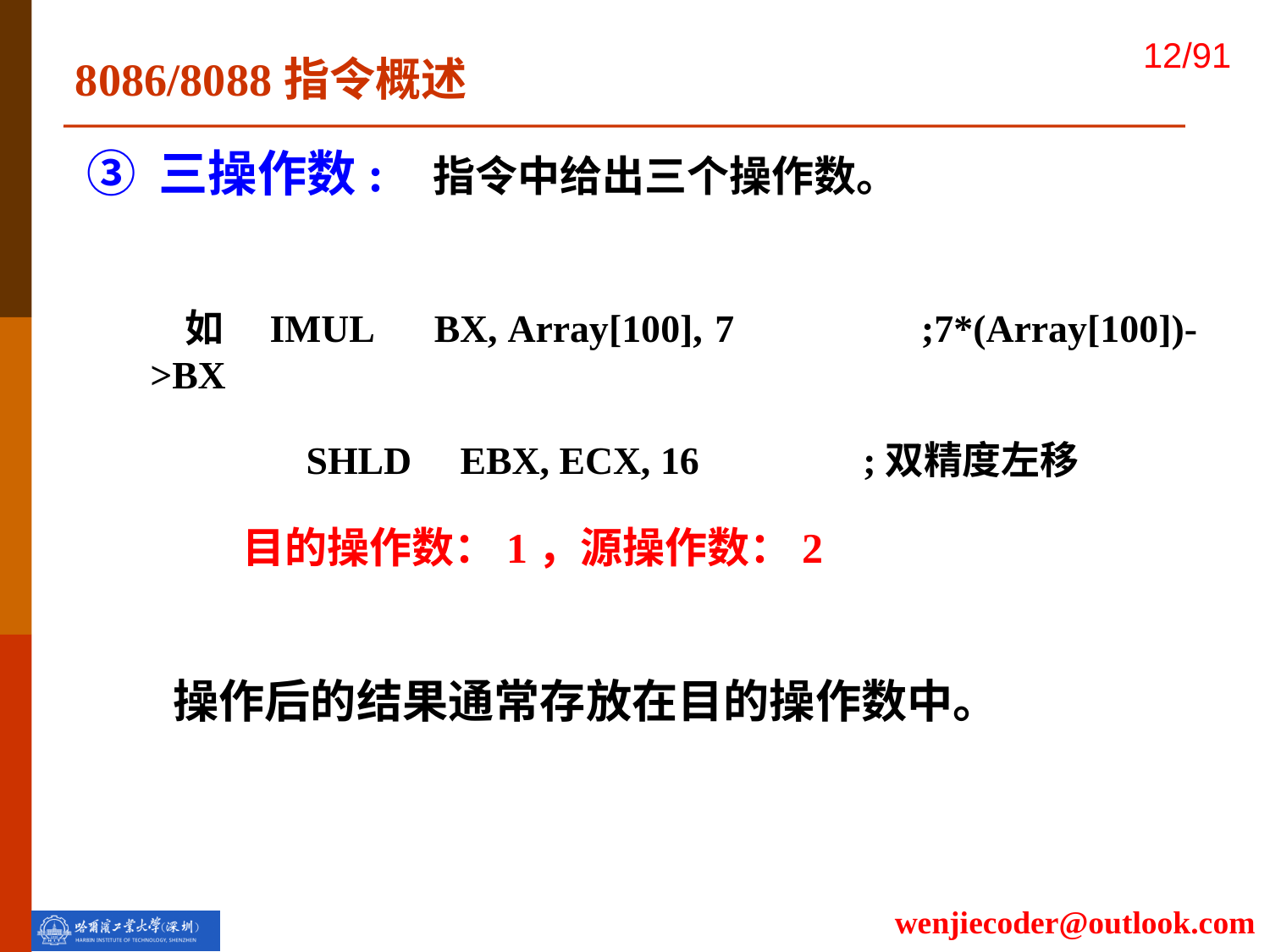

8086/8088指令概述
③ 三操作数:   指令中给出三个操作数。

  如   IMUL     BX, Array[100], 7 	        ;7*(Array[100])->BX
	   SHLD     EBX, ECX, 16  	        ;双精度左移
  目的操作数：1，源操作数：2

        操作后的结果通常存放在目的操作数中。